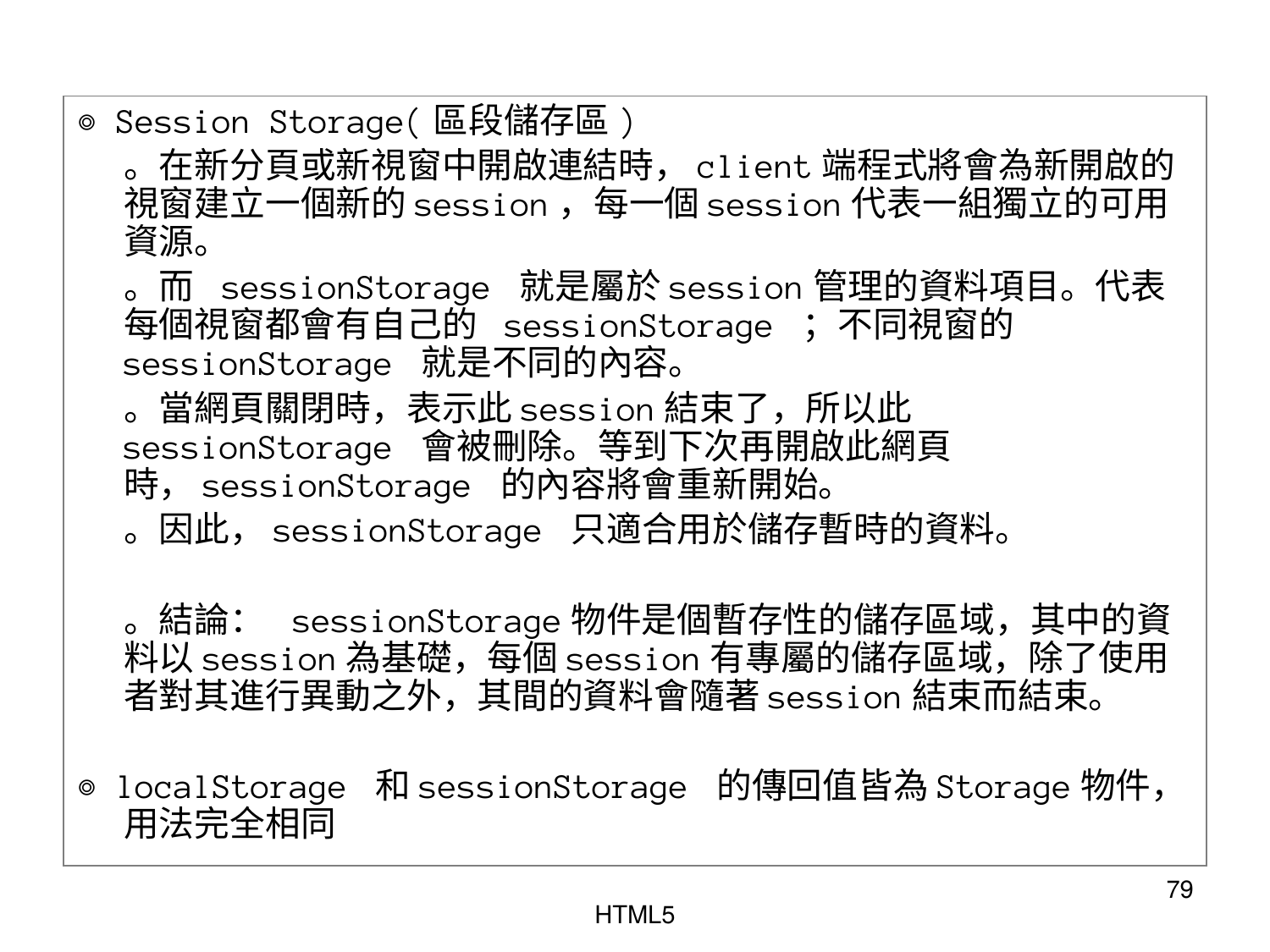

◎ Session Storage(區段儲存區)
	。在新分頁或新視窗中開啟連結時，client端程式將會為新開啟的視窗建立一個新的session，每一個session代表一組獨立的可用資源。
	。而 sessionStorage 就是屬於session管理的資料項目。代表每個視窗都會有自己的 sessionStorage ；不同視窗的 sessionStorage 就是不同的內容。
	。當網頁關閉時，表示此session結束了，所以此 sessionStorage 會被刪除。等到下次再開啟此網頁時，sessionStorage 的內容將會重新開始。
	。因此，sessionStorage 只適合用於儲存暫時的資料。

	。結論： sessionStorage物件是個暫存性的儲存區域，其中的資料以session為基礎，每個session有專屬的儲存區域，除了使用者對其進行異動之外，其間的資料會隨著session結束而結束。

◎ localStorage 和sessionStorage 的傳回值皆為Storage物件，用法完全相同
79
HTML5